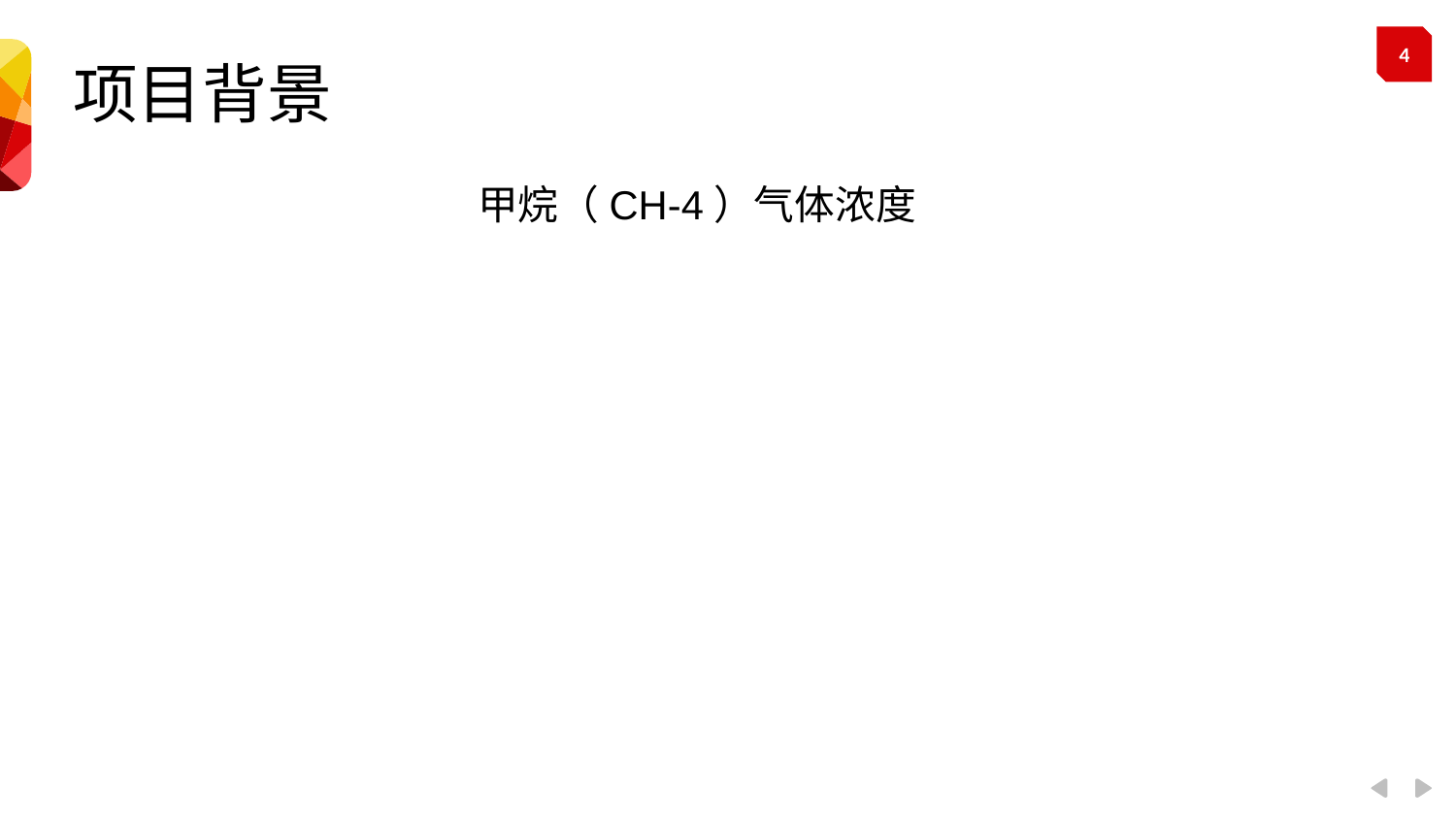

项目背景
甲烷（CH-4）气体浓度

### Chart

| Category | 系列 1 |
|---|---|
| 类别 1 | 0.4 |

### Chart

| Category | 系列 1 | 系列 2 |
|---|---|---|
| 类别 1 | 0.16 | 0.05 |